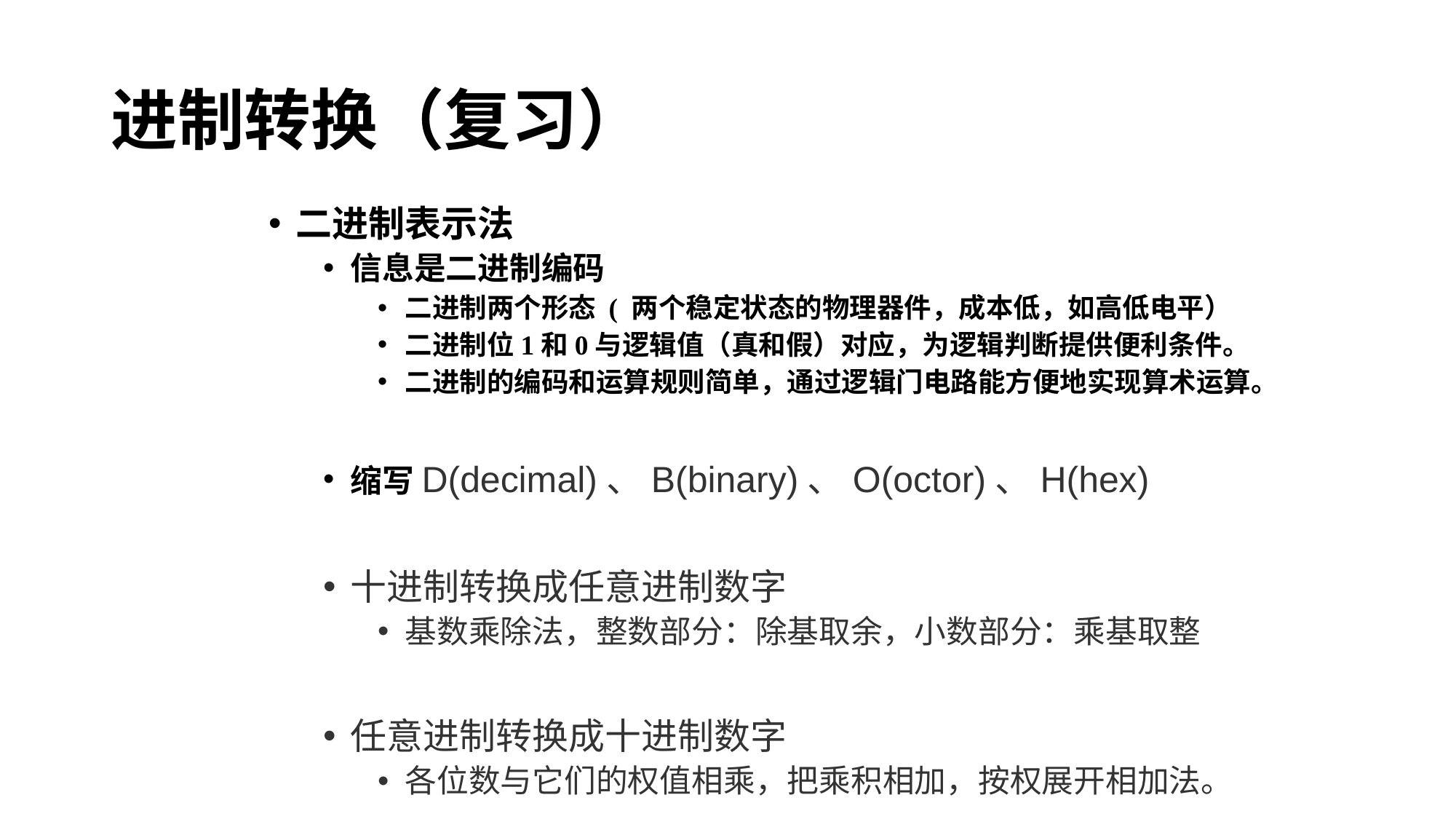

# 进制转换（复习）
二进制表示法
信息是二进制编码
二进制两个形态 ( 两个稳定状态的物理器件，成本低，如高低电平）
二进制位1和0与逻辑值（真和假）对应，为逻辑判断提供便利条件。
二进制的编码和运算规则简单，通过逻辑门电路能方便地实现算术运算。

缩写D(decimal)、B(binary)、O(octor)、H(hex)

十进制转换成任意进制数字
基数乘除法，整数部分：除基取余，小数部分：乘基取整

任意进制转换成十进制数字
各位数与它们的权值相乘，把乘积相加，按权展开相加法。